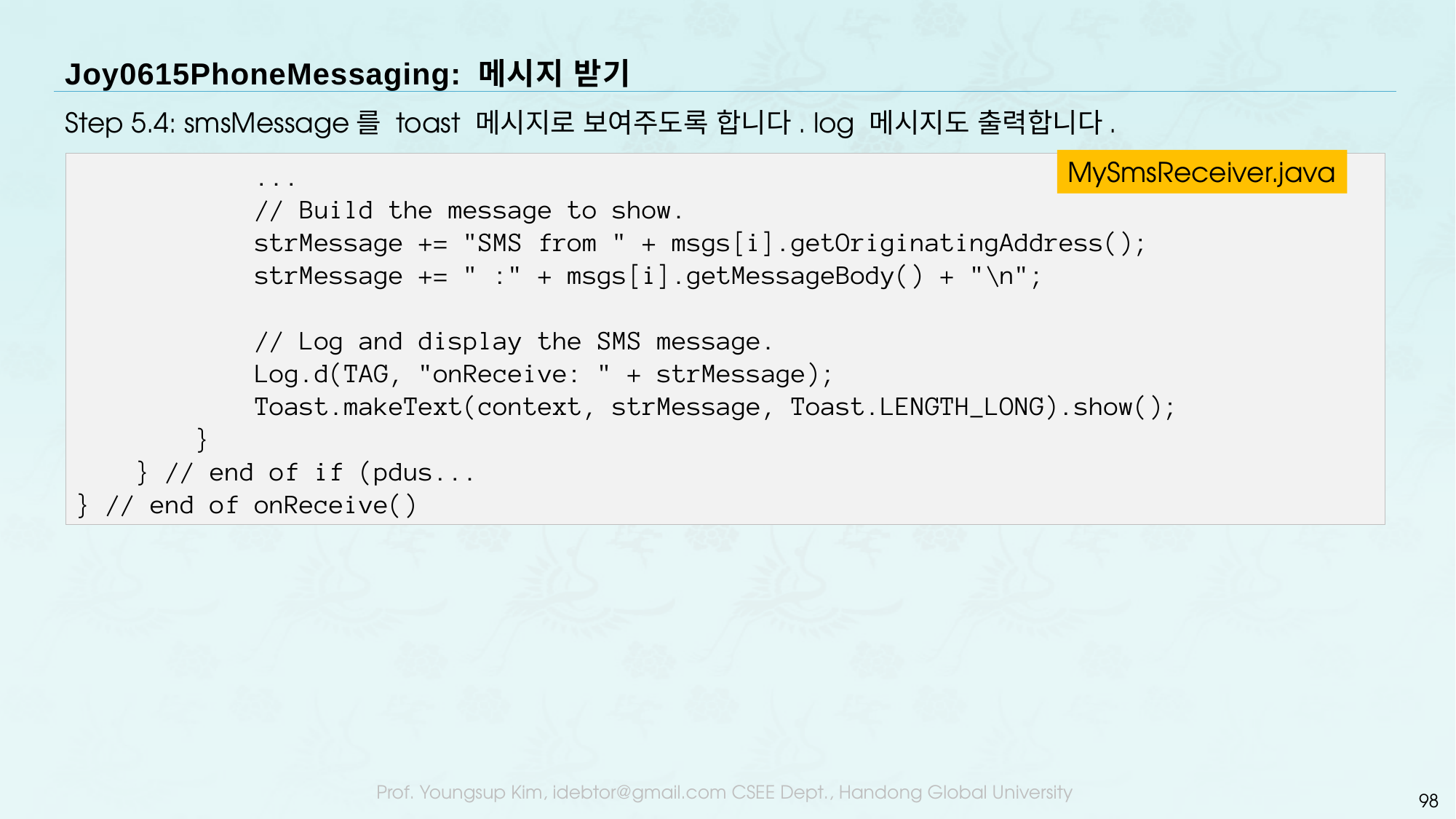

# Joy0615PhoneMessaging: 메시지 받기
Step 5.4: smsMessage를 toast 메시지로 보여주도록 합니다. log 메시지도 출력합니다.

MySmsReceiver.java
            ...
            // Build the message to show.
            strMessage += "SMS from " + msgs[i].getOriginatingAddress();
            strMessage += " :" + msgs[i].getMessageBody() + "\n";

            // Log and display the SMS message.
            Log.d(TAG, "onReceive: " + strMessage);
            Toast.makeText(context, strMessage, Toast.LENGTH_LONG).show();
        }
    } // end of if (pdus...
} // end of onReceive()
98